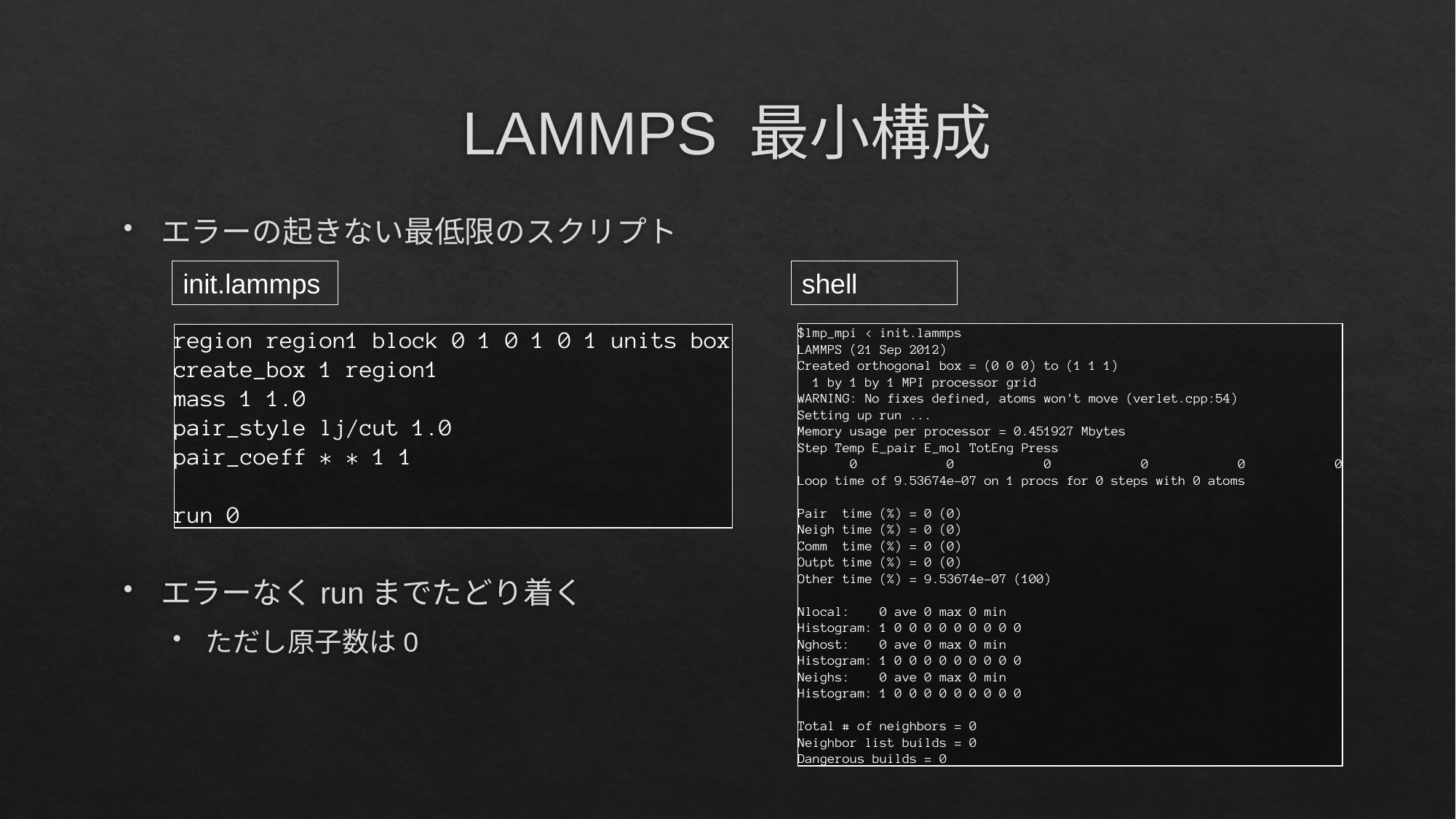

# LAMMPS 最小構成
エラーの起きない最低限のスクリプト

エラーなくrunまでたどり着く
ただし原子数は0
init.lammps
shell
$lmp_mpi < init.lammps
LAMMPS (21 Sep 2012)
Created orthogonal box = (0 0 0) to (1 1 1)
  1 by 1 by 1 MPI processor grid
WARNING: No fixes defined, atoms won't move (verlet.cpp:54)
Setting up run ...
Memory usage per processor = 0.451927 Mbytes
Step Temp E_pair E_mol TotEng Press
       0            0            0            0            0            0
Loop time of 9.53674e-07 on 1 procs for 0 steps with 0 atoms

Pair  time (%) = 0 (0)
Neigh time (%) = 0 (0)
Comm  time (%) = 0 (0)
Outpt time (%) = 0 (0)
Other time (%) = 9.53674e-07 (100)

Nlocal:    0 ave 0 max 0 min
Histogram: 1 0 0 0 0 0 0 0 0 0
Nghost:    0 ave 0 max 0 min
Histogram: 1 0 0 0 0 0 0 0 0 0
Neighs:    0 ave 0 max 0 min
Histogram: 1 0 0 0 0 0 0 0 0 0

Total # of neighbors = 0
Neighbor list builds = 0
Dangerous builds = 0
region region1 block 0 1 0 1 0 1 units box
create_box 1 region1
mass 1 1.0
pair_style lj/cut 1.0
pair_coeff * * 1 1

run 0